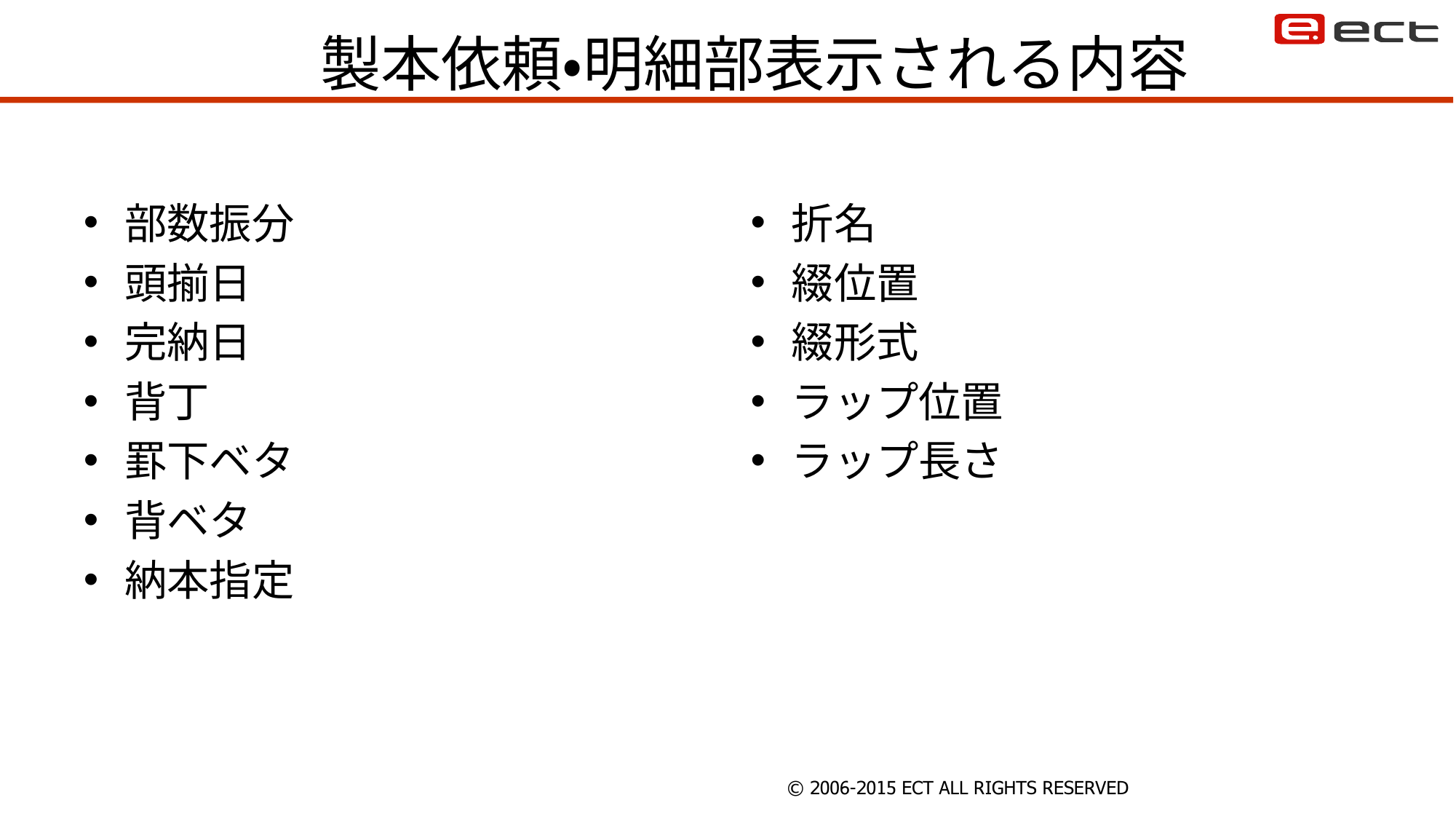

# 製本依頼・明細部表示される内容
部数振分
頭揃日
完納日
背丁
罫下ベタ
背ベタ
納本指定

折名
綴位置
綴形式
ラップ位置
ラップ長さ